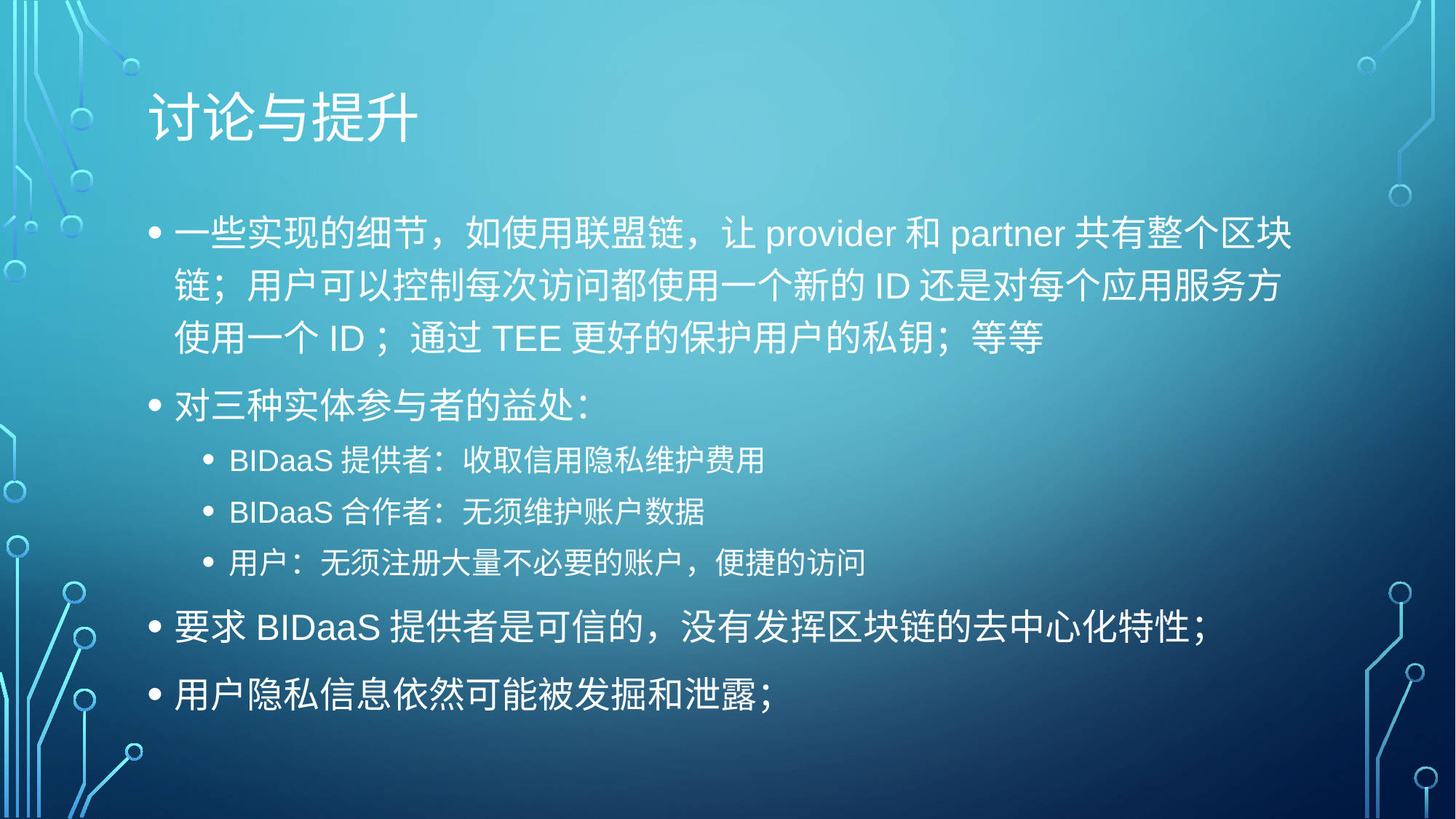

# 讨论与提升
一些实现的细节，如使用联盟链，让provider和partner共有整个区块链；用户可以控制每次访问都使用一个新的ID还是对每个应用服务方使用一个ID；通过TEE更好的保护用户的私钥；等等
对三种实体参与者的益处：
BIDaaS提供者：收取信用隐私维护费用
BIDaaS合作者：无须维护账户数据
用户：无须注册大量不必要的账户，便捷的访问
要求BIDaaS提供者是可信的，没有发挥区块链的去中心化特性；
用户隐私信息依然可能被发掘和泄露；